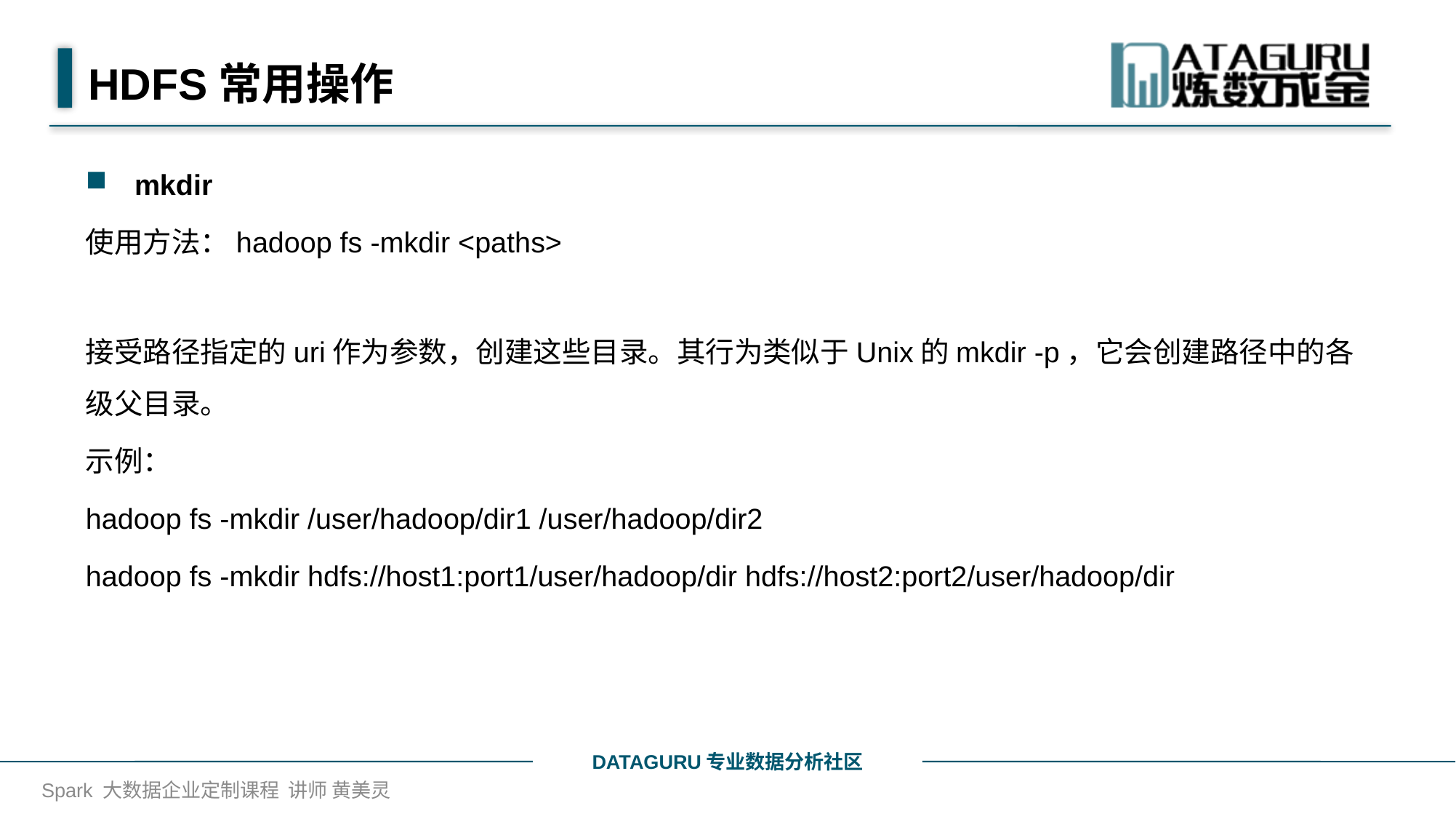

# HDFS常用操作
mkdir
使用方法：hadoop fs -mkdir <paths>
接受路径指定的uri作为参数，创建这些目录。其行为类似于Unix的mkdir -p，它会创建路径中的各级父目录。
示例：
hadoop fs -mkdir /user/hadoop/dir1 /user/hadoop/dir2
hadoop fs -mkdir hdfs://host1:port1/user/hadoop/dir hdfs://host2:port2/user/hadoop/dir